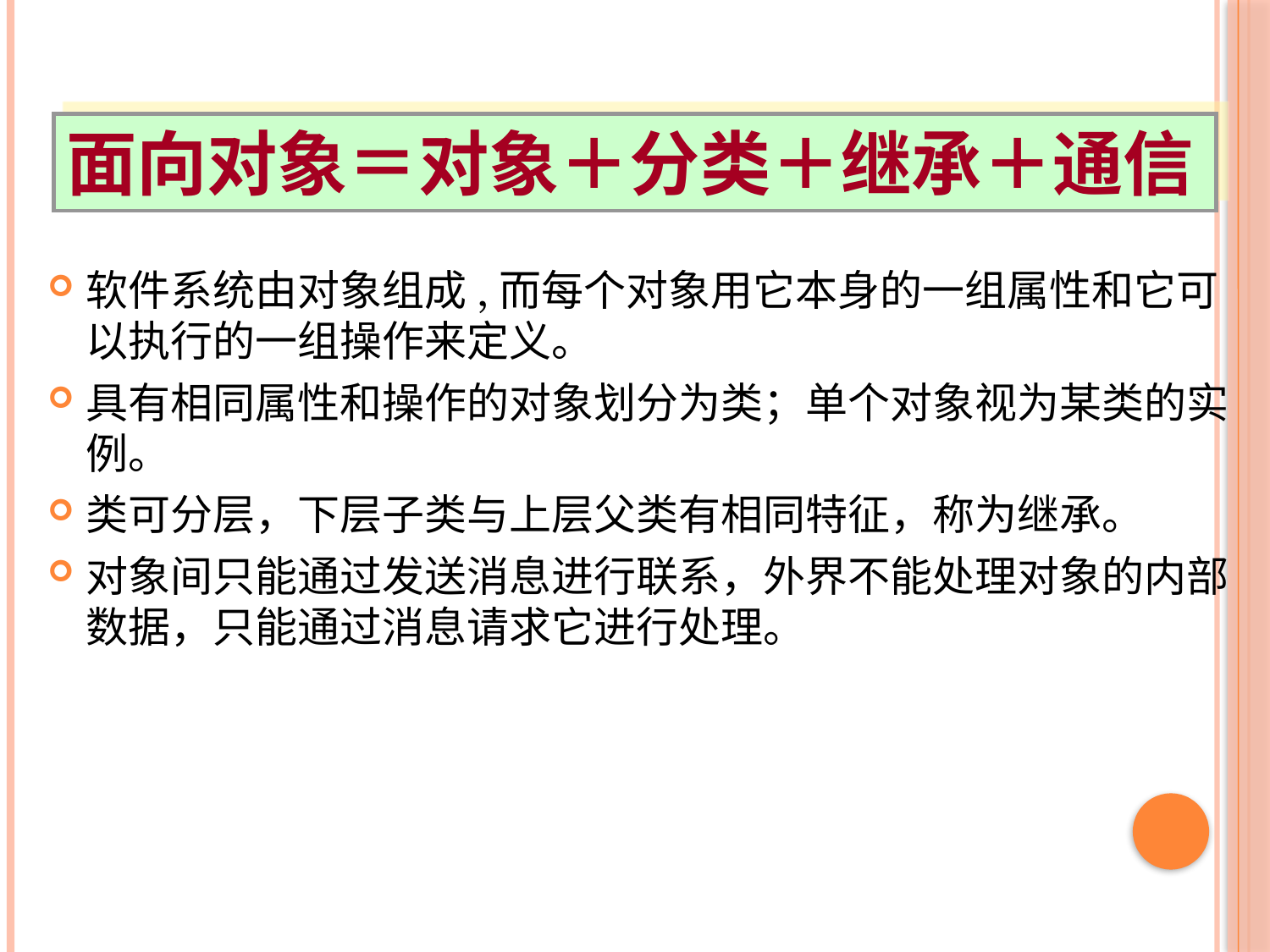

面向对象＝对象＋分类＋继承＋通信
软件系统由对象组成,而每个对象用它本身的一组属性和它可以执行的一组操作来定义。
具有相同属性和操作的对象划分为类；单个对象视为某类的实例。
类可分层，下层子类与上层父类有相同特征，称为继承。
对象间只能通过发送消息进行联系，外界不能处理对象的内部数据，只能通过消息请求它进行处理。